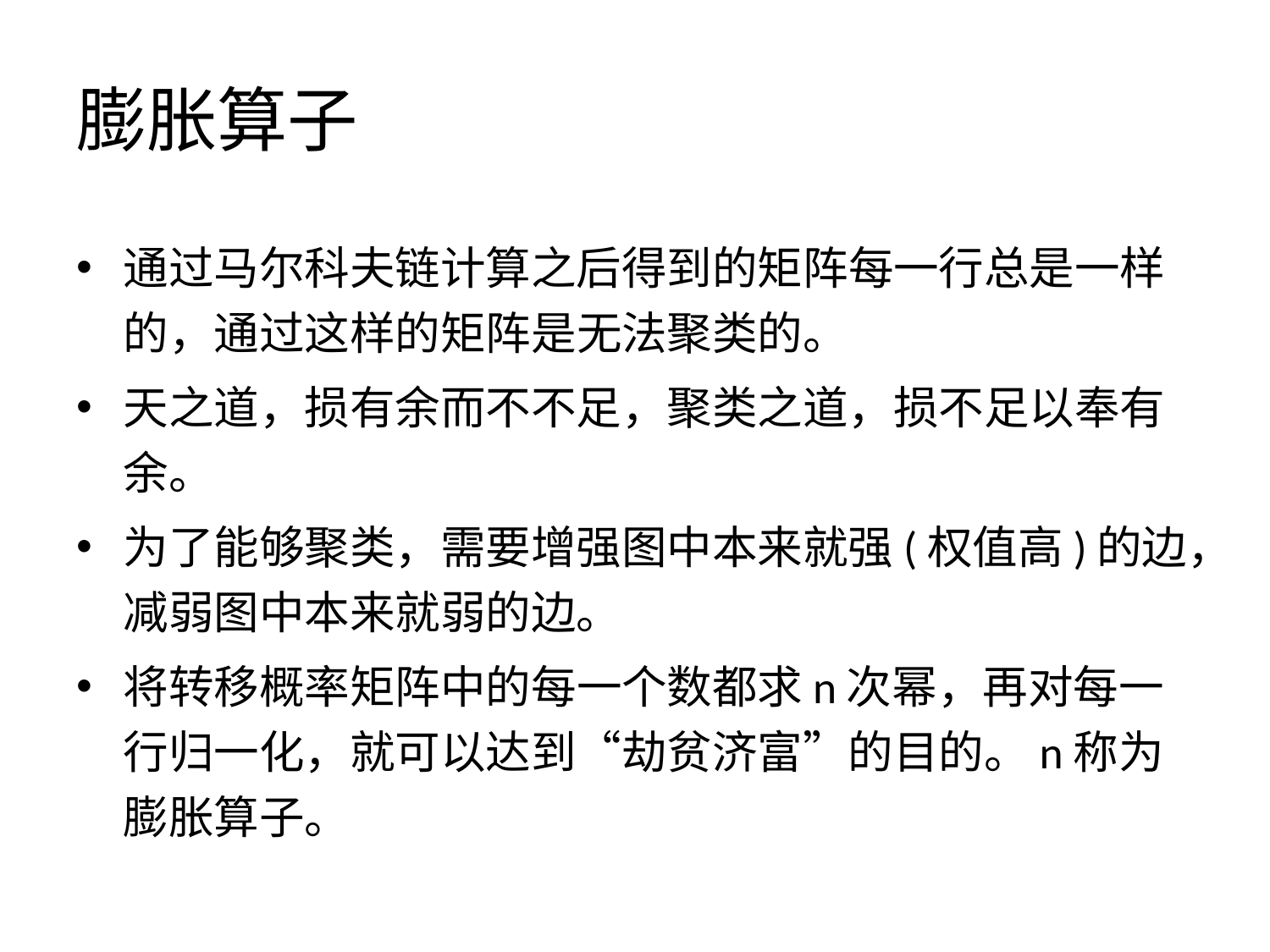

# 膨胀算子
通过马尔科夫链计算之后得到的矩阵每一行总是一样的，通过这样的矩阵是无法聚类的。
天之道，损有余而不不足，聚类之道，损不足以奉有余。
为了能够聚类，需要增强图中本来就强(权值高)的边，减弱图中本来就弱的边。
将转移概率矩阵中的每一个数都求n次幂，再对每一行归一化，就可以达到“劫贫济富”的目的。n称为膨胀算子。